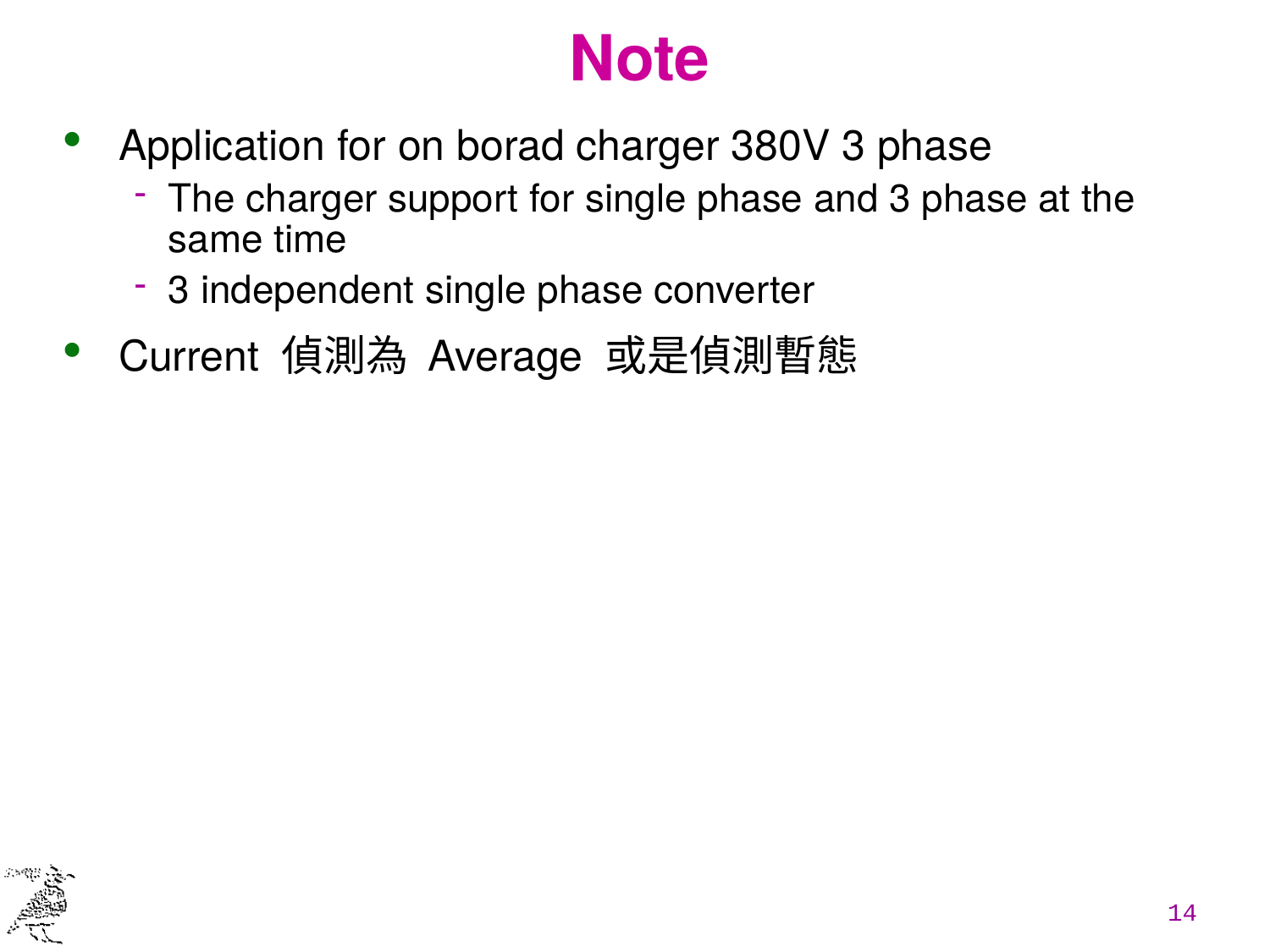

# Note
Application for on borad charger 380V 3 phase
The charger support for single phase and 3 phase at the same time
3 independent single phase converter
Current 偵測為 Average 或是偵測暫態

14